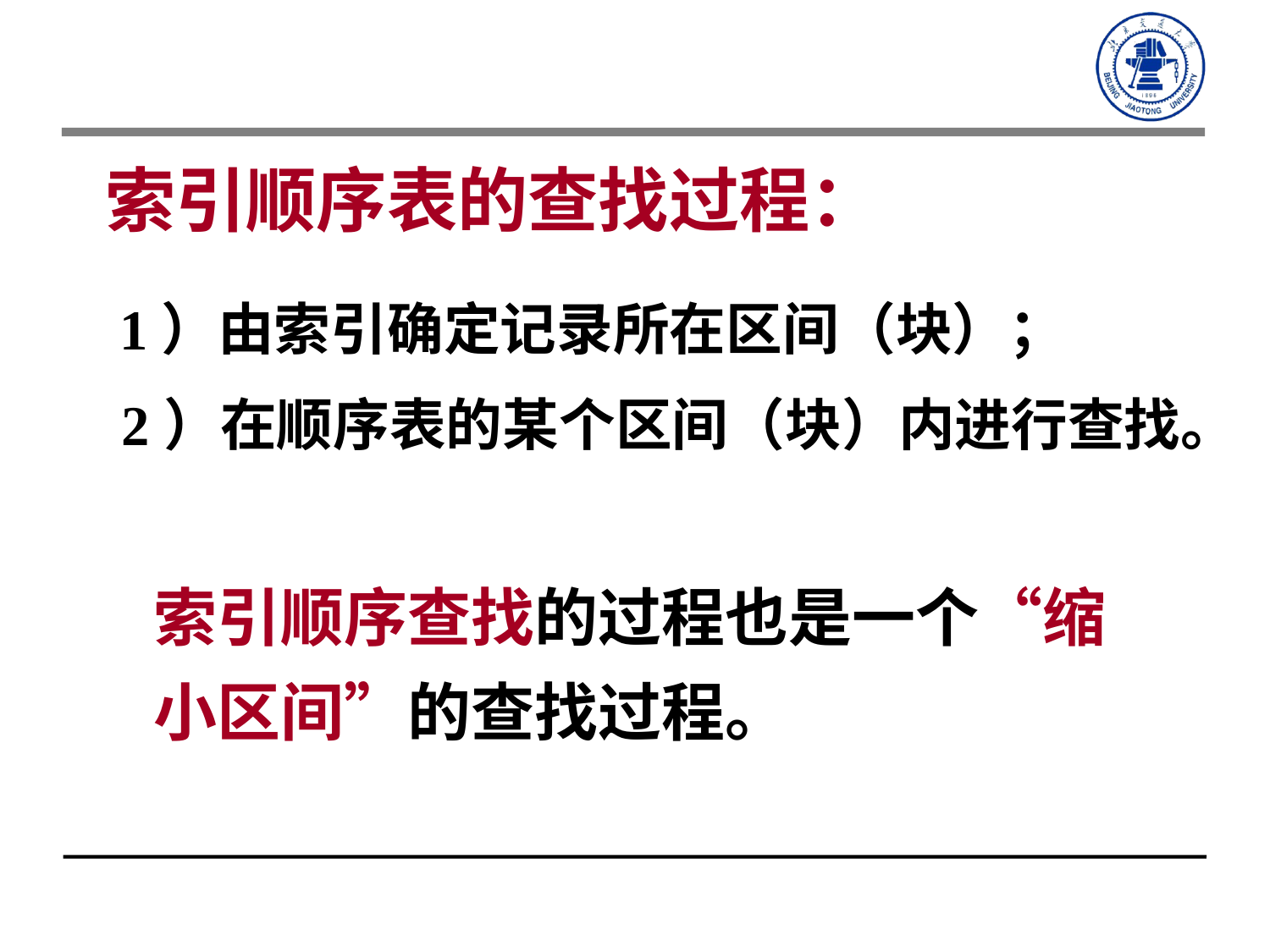

索引顺序表的查找过程：
1）由索引确定记录所在区间（块）；
2）在顺序表的某个区间（块）内进行查找。
索引顺序查找的过程也是一个“缩小区间”的查找过程。